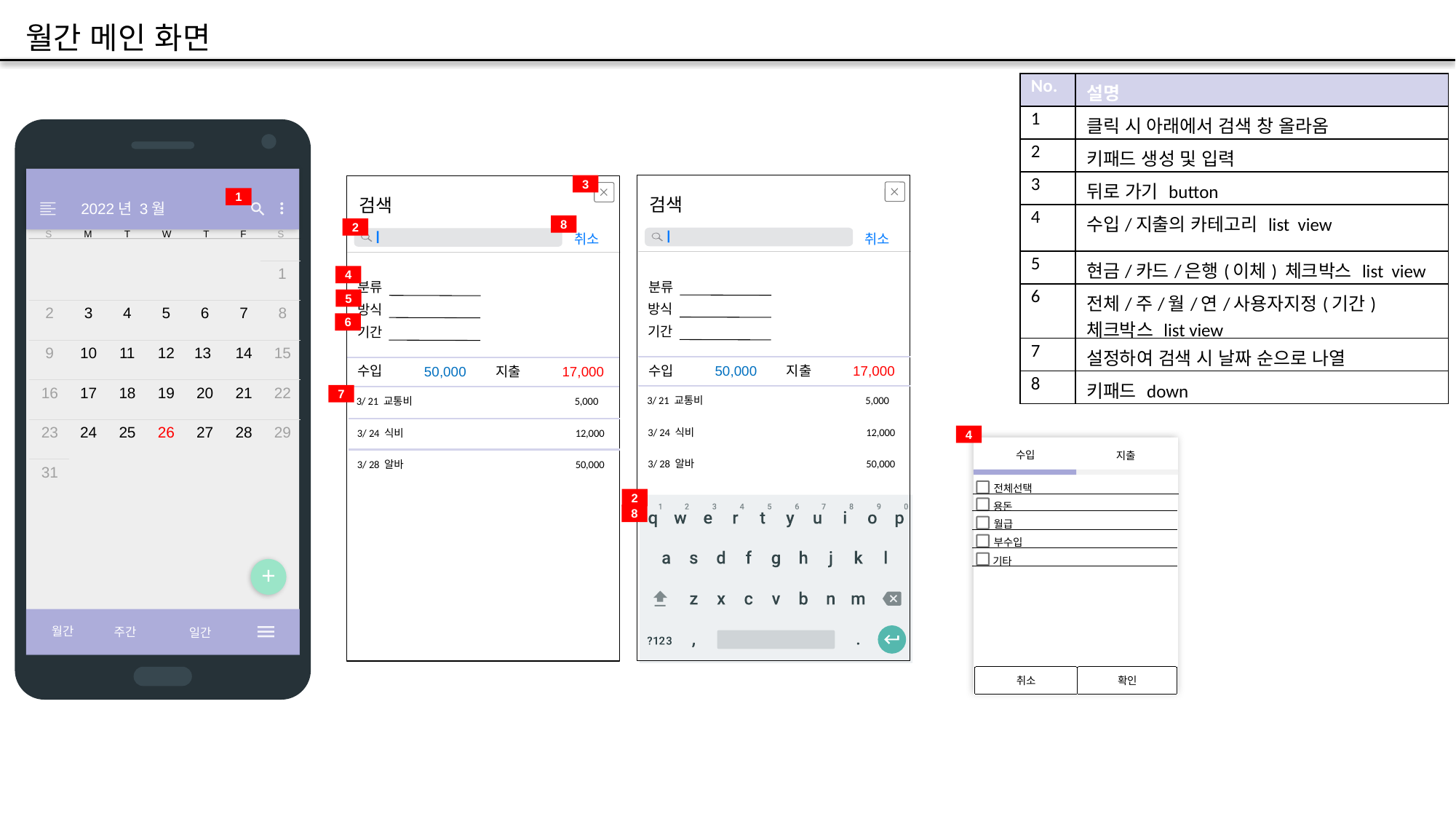

월간 메인 화면
| No. | 설명 |
| --- | --- |
| 1 | 클릭 시 아래에서 검색 창 올라옴 |
| 2 | 키패드 생성 및 입력 |
| 3 | 뒤로 가기 button |
| 4 | 수입/지출의 카테고리 list view |
| 5 | 현금/카드/은행(이체) 체크박스 list view |
| 6 | 전체/주/월/연/사용자지정(기간) 체크박스 list view |
| 7 | 설정하여 검색 시 날짜 순으로 나열 |
| 8 | 키패드 down |

2022년 3월

3

1
검색
검색

S
M
T
W
T
F
S
1
2
3
4
5
6
7
8
9
10
11
12
14
15
16
17
18
19
20
21
22
26
23
24
25
27
28
29
31

취소

취소

8
2

4
분류
분류
5
방식
방식
6
기간
기간
13
수입
50,000
지출
17,000
수입
50,000
지출
17,000
7
3/ 21 교통비		5,000
3/ 21 교통비		5,000
3/ 24 식비		12,000
3/ 24 식비		12,000
4

수입
지출
3/ 28 알바		50,000
3/ 28 알바		50,000

전체선택

2
용돈

8
월급

부수입

기타

+

월간
주간
일간

취소
확인